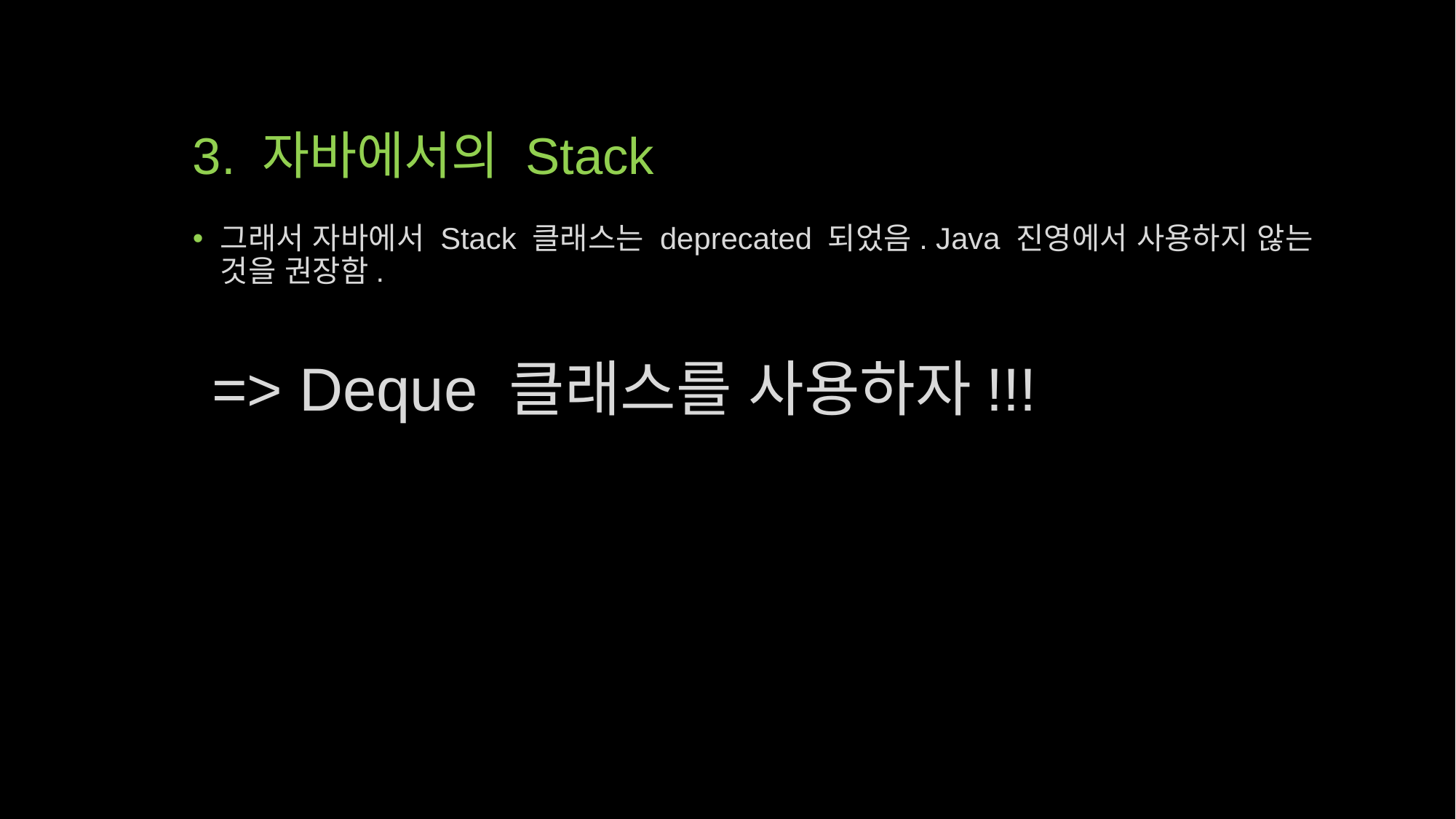

# 3. 자바에서의 Stack
그래서 자바에서 Stack 클래스는 deprecated 되었음. Java 진영에서 사용하지 않는 것을 권장함.

=> Deque 클래스를 사용하자!!!